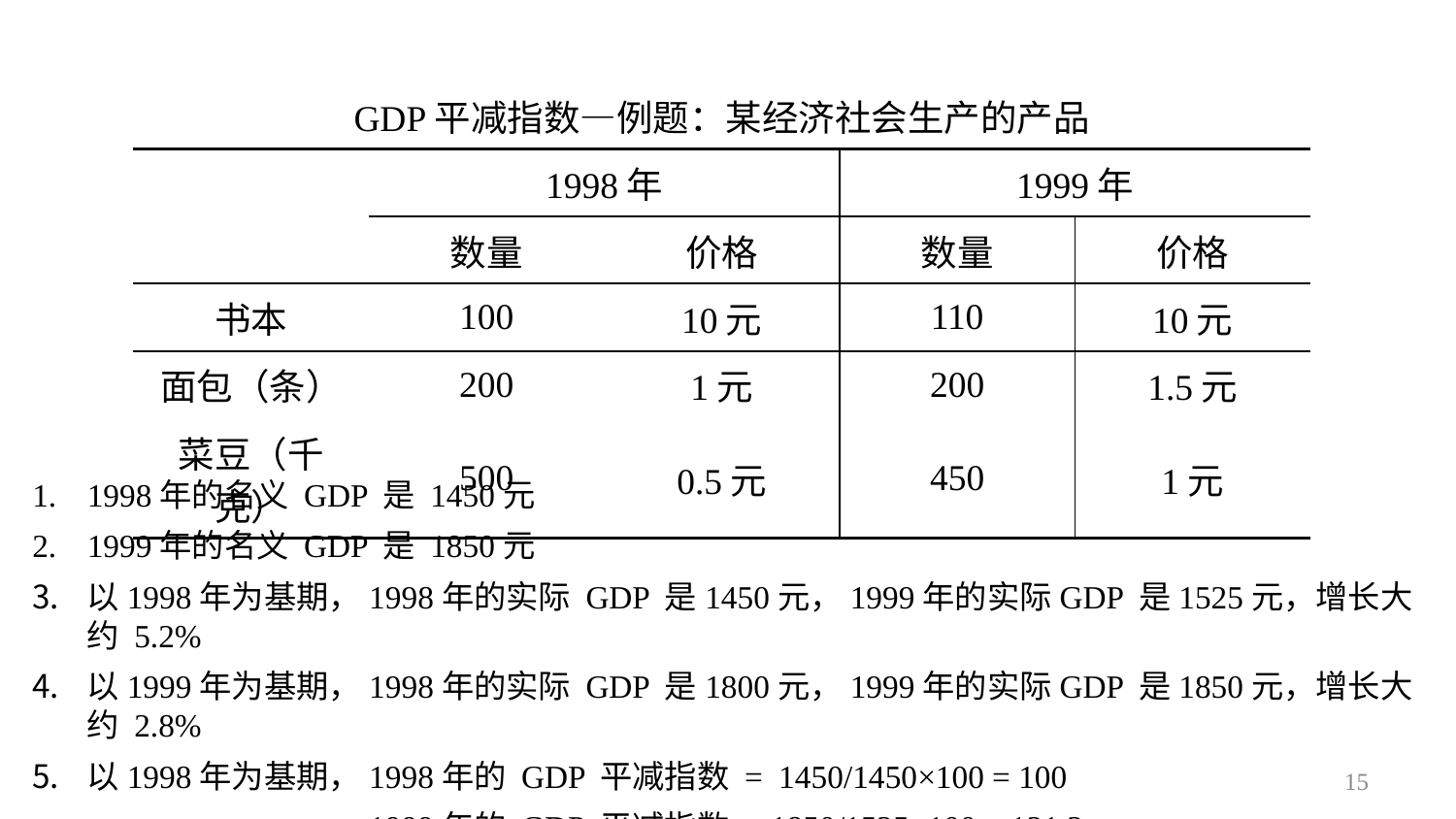

| GDP平减指数—例题：某经济社会生产的产品 |  |  |  |  |
| --- | --- | --- | --- | --- |
|  | 1998年 |  | 1999年 |  |
|  | 数量 | 价格 | 数量 | 价格 |
| 书本 | 100 | 10元 | 110 | 10元 |
| 面包（条） | 200 | 1元 | 200 | 1.5元 |
| 菜豆（千克） | 500 | 0.5元 | 450 | 1元 |
1998年的名义 GDP 是 1450元
1999年的名义 GDP 是 1850元
以1998年为基期，1998年的实际 GDP 是1450元，1999年的实际GDP 是1525元，增长大约 5.2%
以1999年为基期，1998年的实际 GDP 是1800元，1999年的实际GDP 是1850元，增长大约 2.8%
以1998年为基期，1998年的 GDP 平减指数 =  1450/1450×100 = 100
以1998年为基期，1999年的 GDP 平减指数 = 1850/1525×100 = 121.3
15